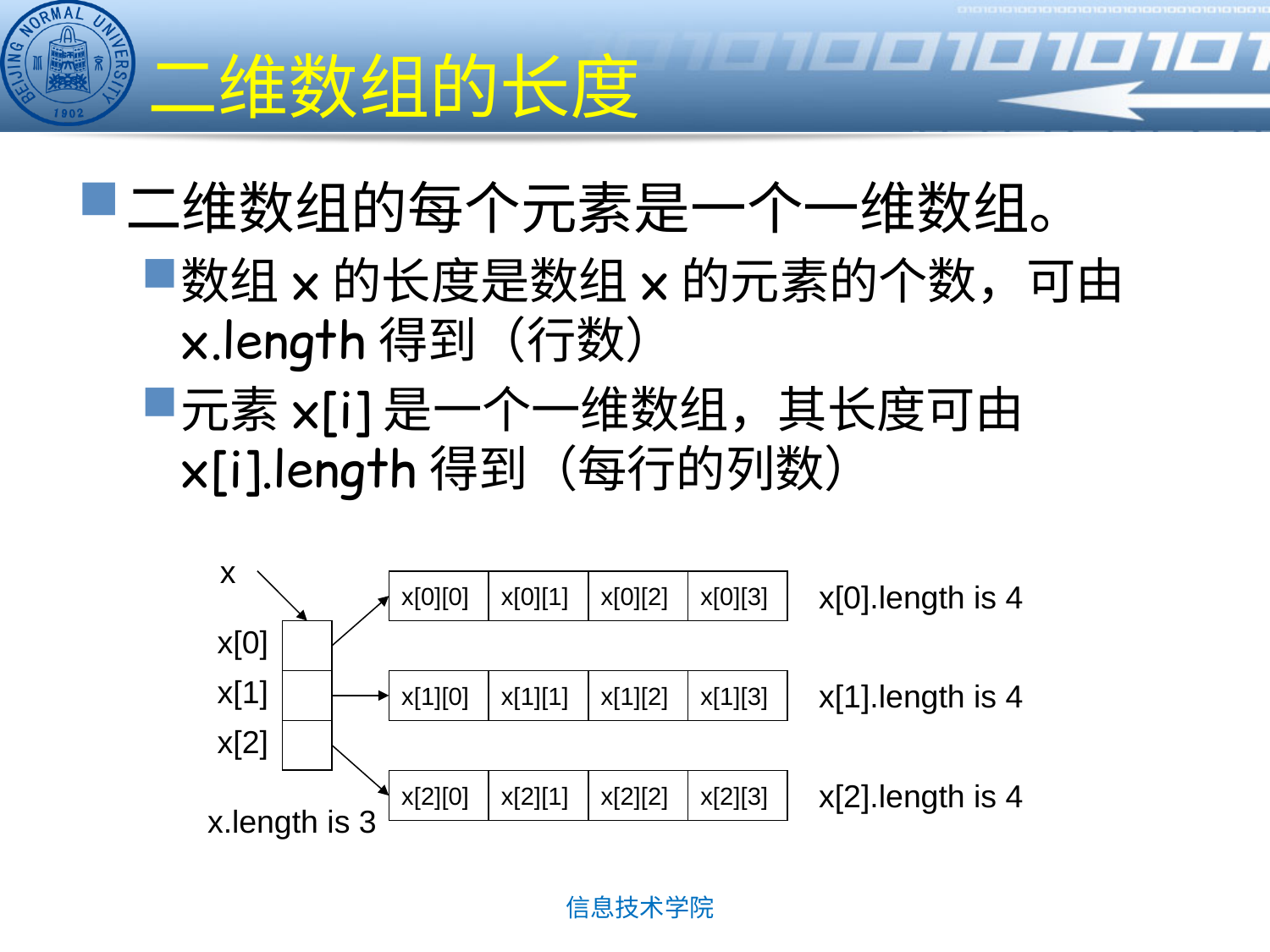

# 二维数组的长度
二维数组的每个元素是一个一维数组。
数组x的长度是数组x的元素的个数，可由x.length得到（行数）
元素x[i]是一个一维数组，其长度可由x[i].length得到（每行的列数）
x
x[0][0]
x[0][1]
x[0][2]
x[0][3]
x[0].length is 4
x[0]

x[1]

x[1][0]
x[1][1]
x[1][2]
x[1][3]
x[1].length is 4
x[2]

x[2].length is 4
x[2][0]
x[2][1]
x[2][2]
x[2][3]
x.length is 3
29